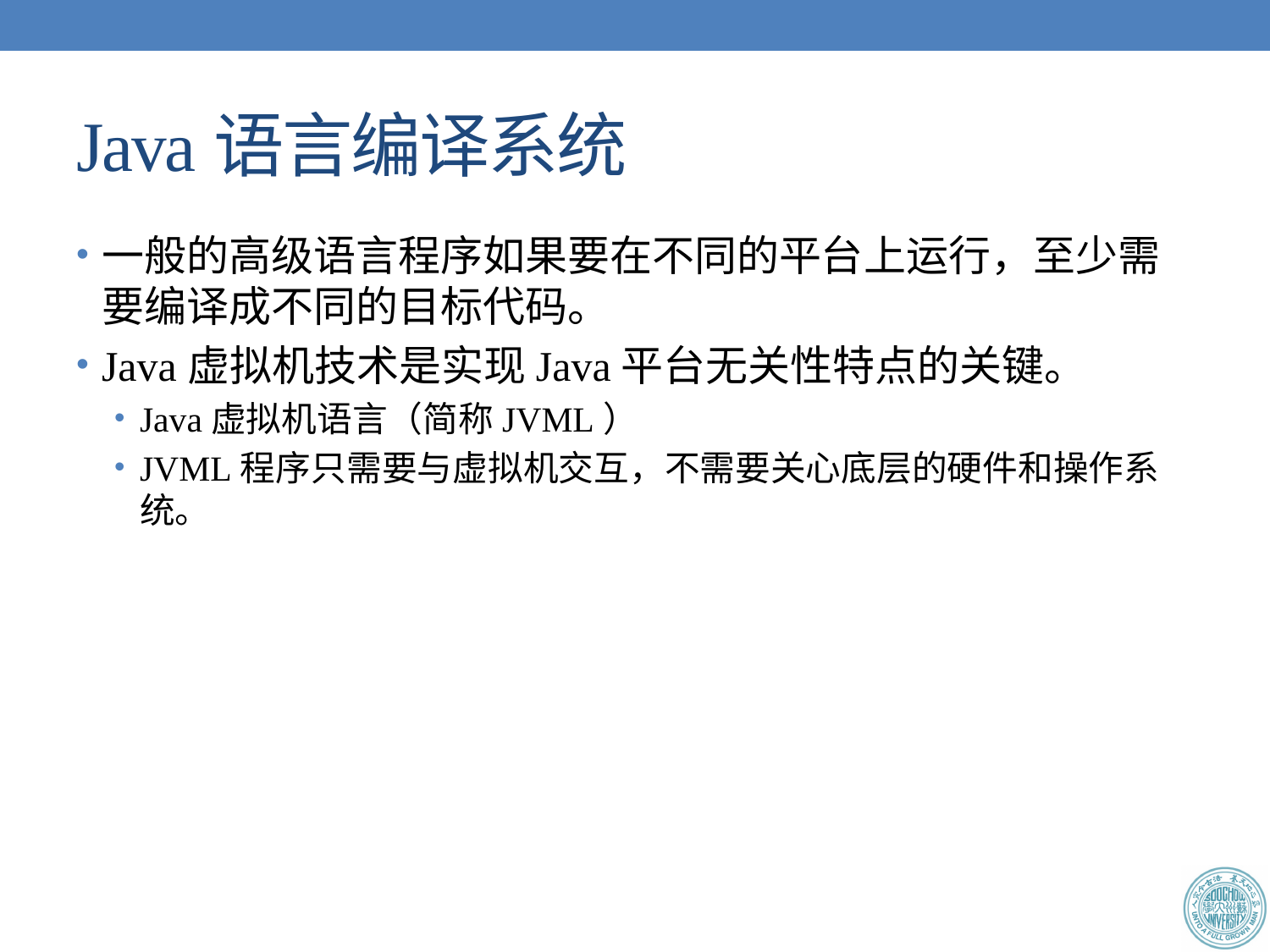

# Java语言编译系统
一般的高级语言程序如果要在不同的平台上运行，至少需要编译成不同的目标代码。
Java虚拟机技术是实现Java平台无关性特点的关键。
Java虚拟机语言（简称JVML）
JVML程序只需要与虚拟机交互，不需要关心底层的硬件和操作系统。